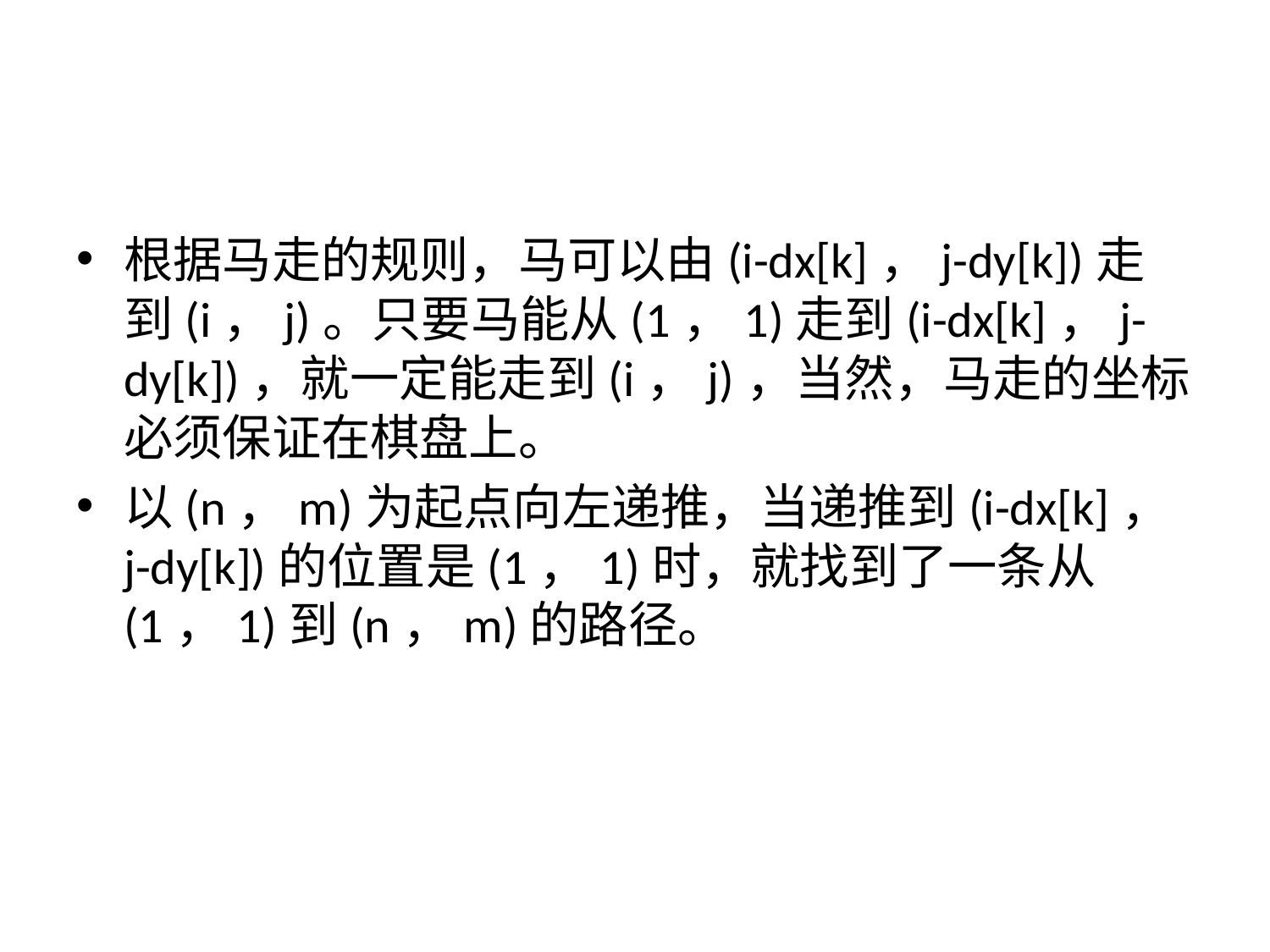

#
根据马走的规则，马可以由(i-dx[k]，j-dy[k])走到(i，j)。只要马能从(1，1)走到(i-dx[k]，j-dy[k])，就一定能走到(i，j)，当然，马走的坐标必须保证在棋盘上。
以(n，m)为起点向左递推，当递推到(i-dx[k]，j-dy[k])的位置是(1，1)时，就找到了一条从(1，1)到(n，m)的路径。